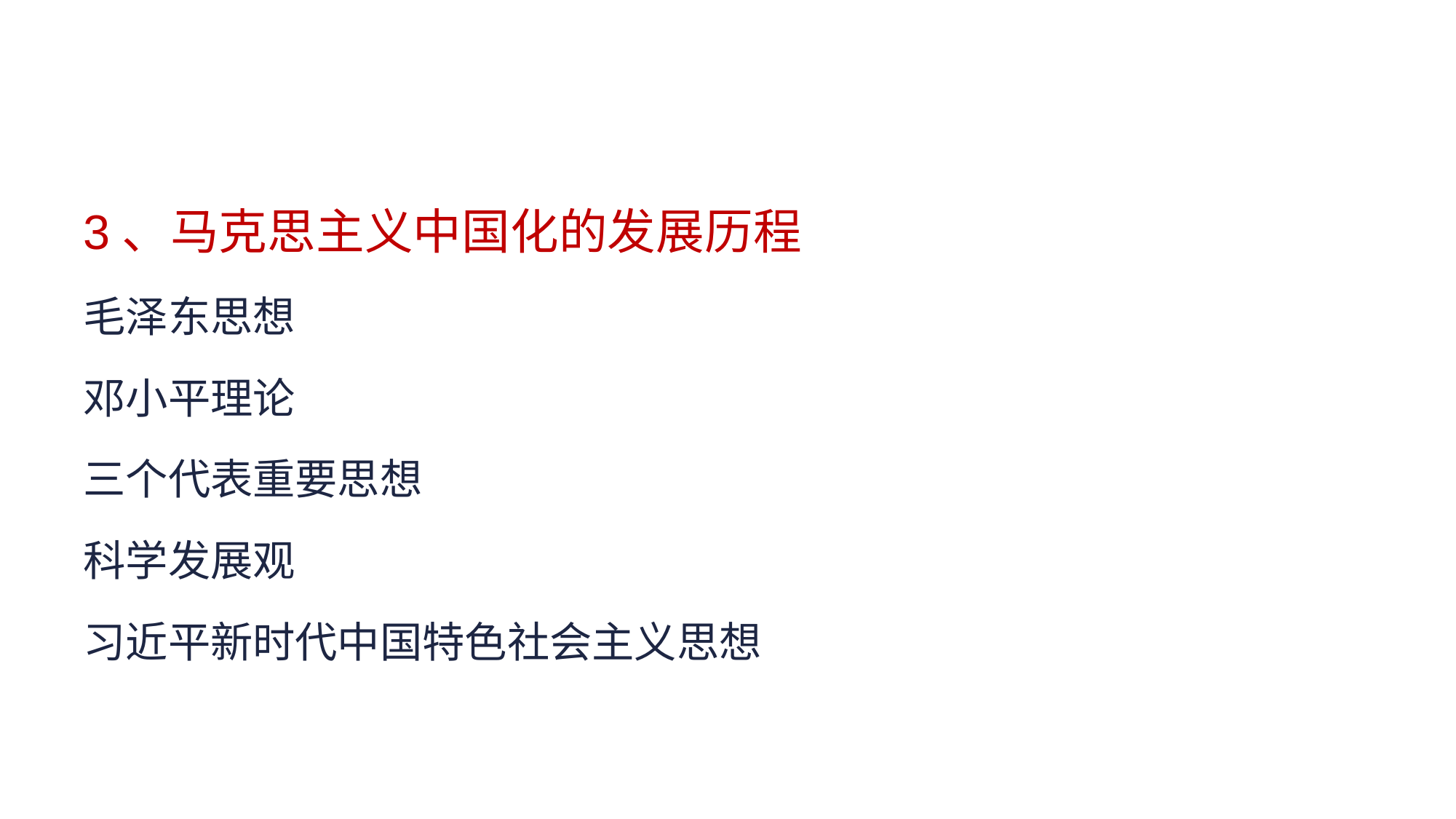

#
3、马克思主义中国化的发展历程
毛泽东思想
邓小平理论
三个代表重要思想
科学发展观
习近平新时代中国特色社会主义思想